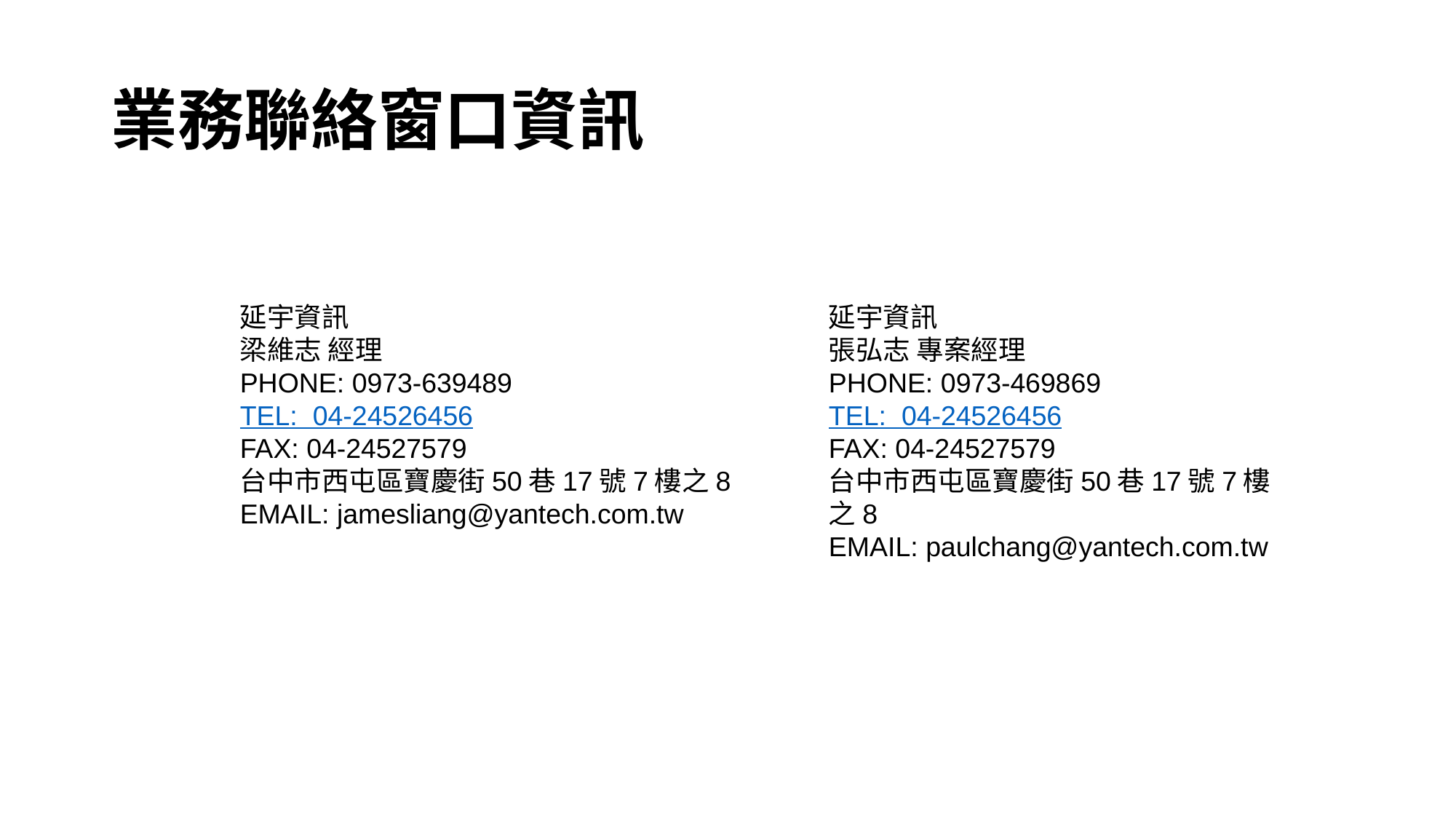

# 業務聯絡窗口資訊
延宇資訊
梁維志 經理
PHONE: 0973-639489
TEL:  04-24526456
FAX: 04-24527579
台中市西屯區寶慶街50巷17號7樓之8
EMAIL: jamesliang@yantech.com.tw

延宇資訊
張弘志 專案經理
PHONE: 0973-469869
TEL:  04-24526456
FAX: 04-24527579
台中市西屯區寶慶街50巷17號7樓之8
EMAIL: paulchang@yantech.com.tw